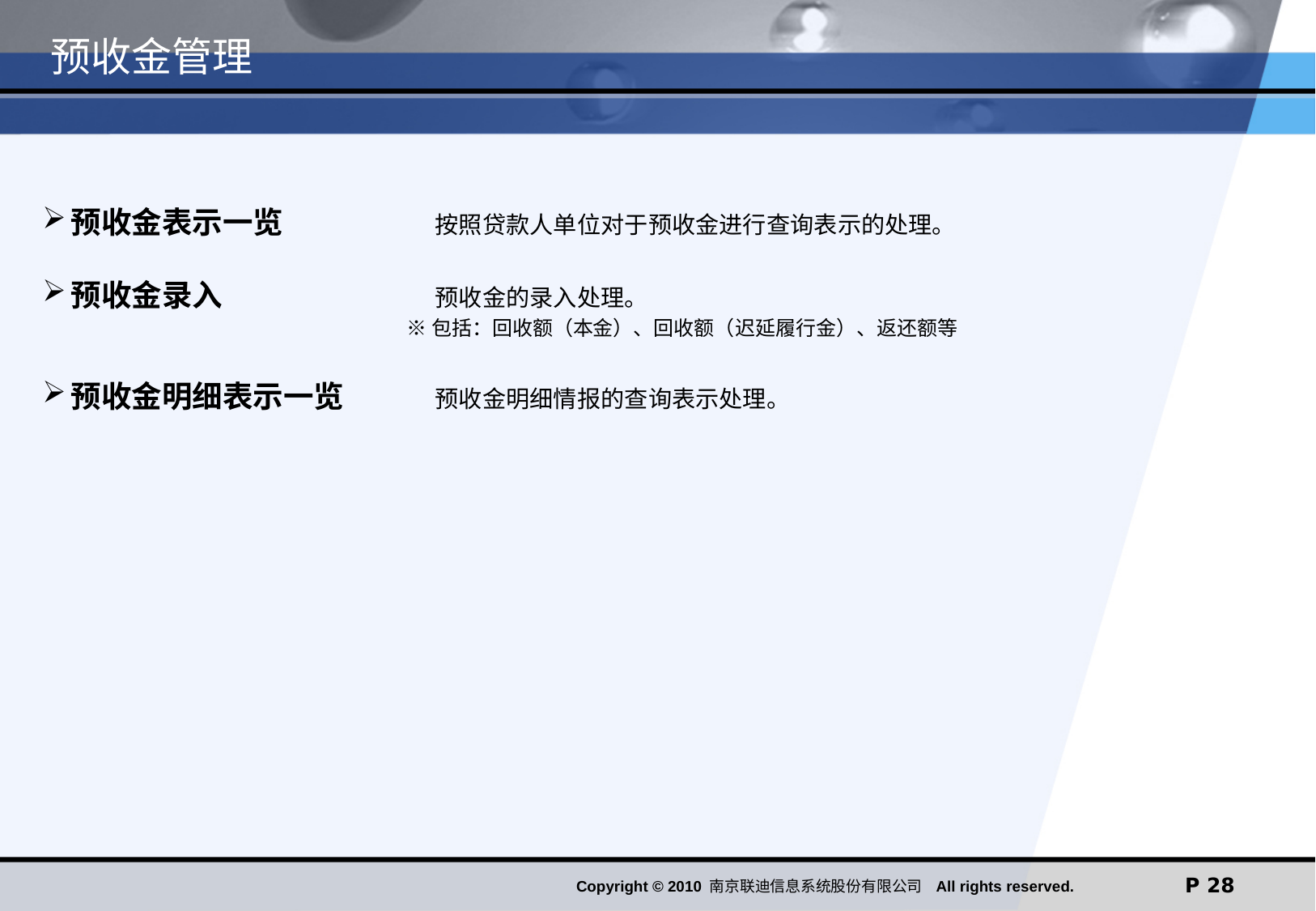

# 预收金管理
预收金表示一览		按照贷款人单位对于预收金进行查询表示的处理。
预收金录入		预收金的录入处理。
			※包括：回收额（本金）、回收额（迟延履行金）、返还额等
预收金明细表示一览	预收金明细情报的查询表示处理。